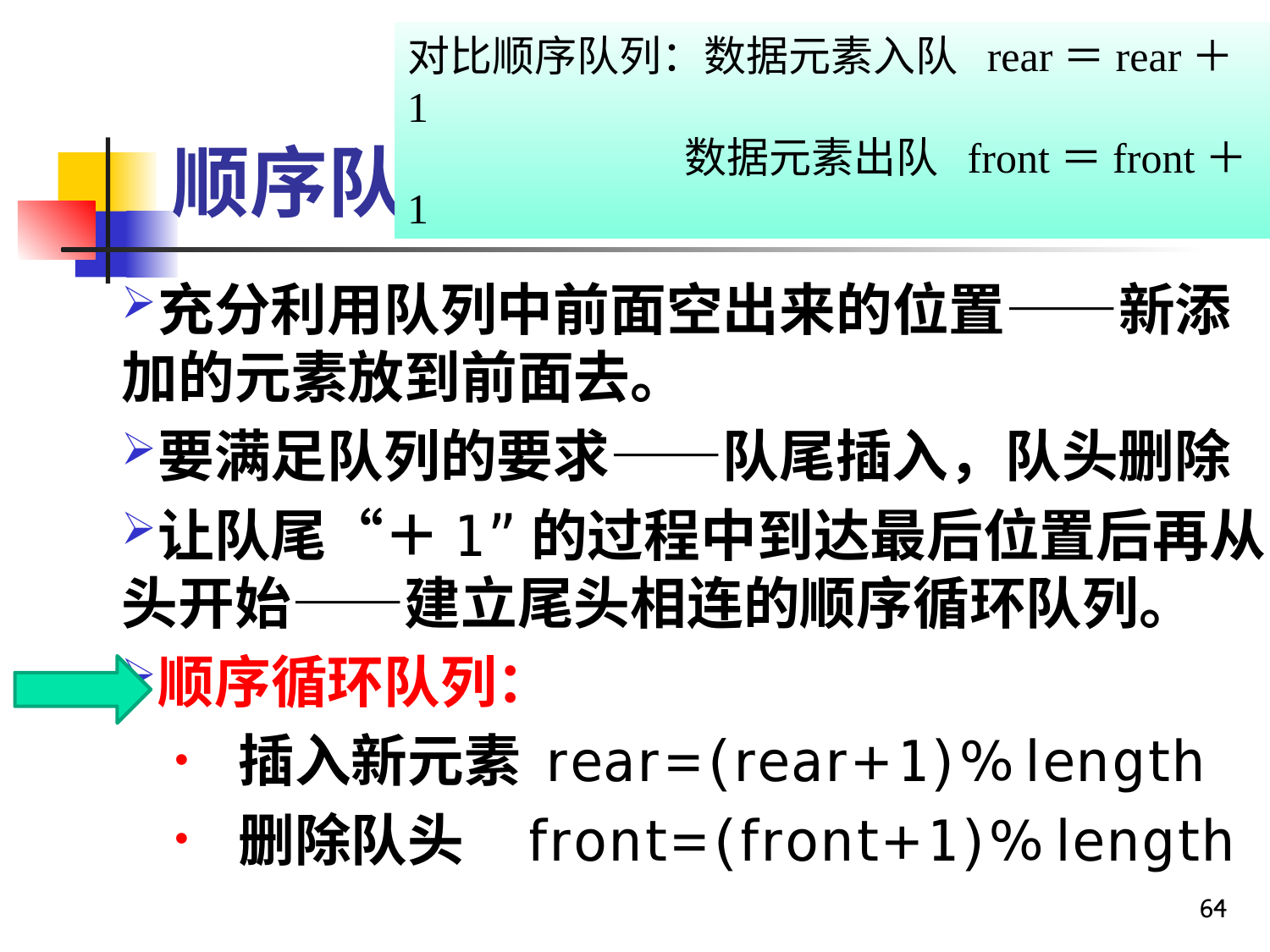

对比顺序队列：数据元素入队  rear＝rear＋1
                            数据元素出队  front＝front＋1
# 顺序队列改进
充分利用队列中前面空出来的位置——新添加的元素放到前面去。
要满足队列的要求——队尾插入，队头删除
让队尾“＋1”的过程中到达最后位置后再从头开始——建立尾头相连的顺序循环队列。
顺序循环队列：
插入新元素 rear=(rear+1)%length
删除队头    front=(front+1)%length

64